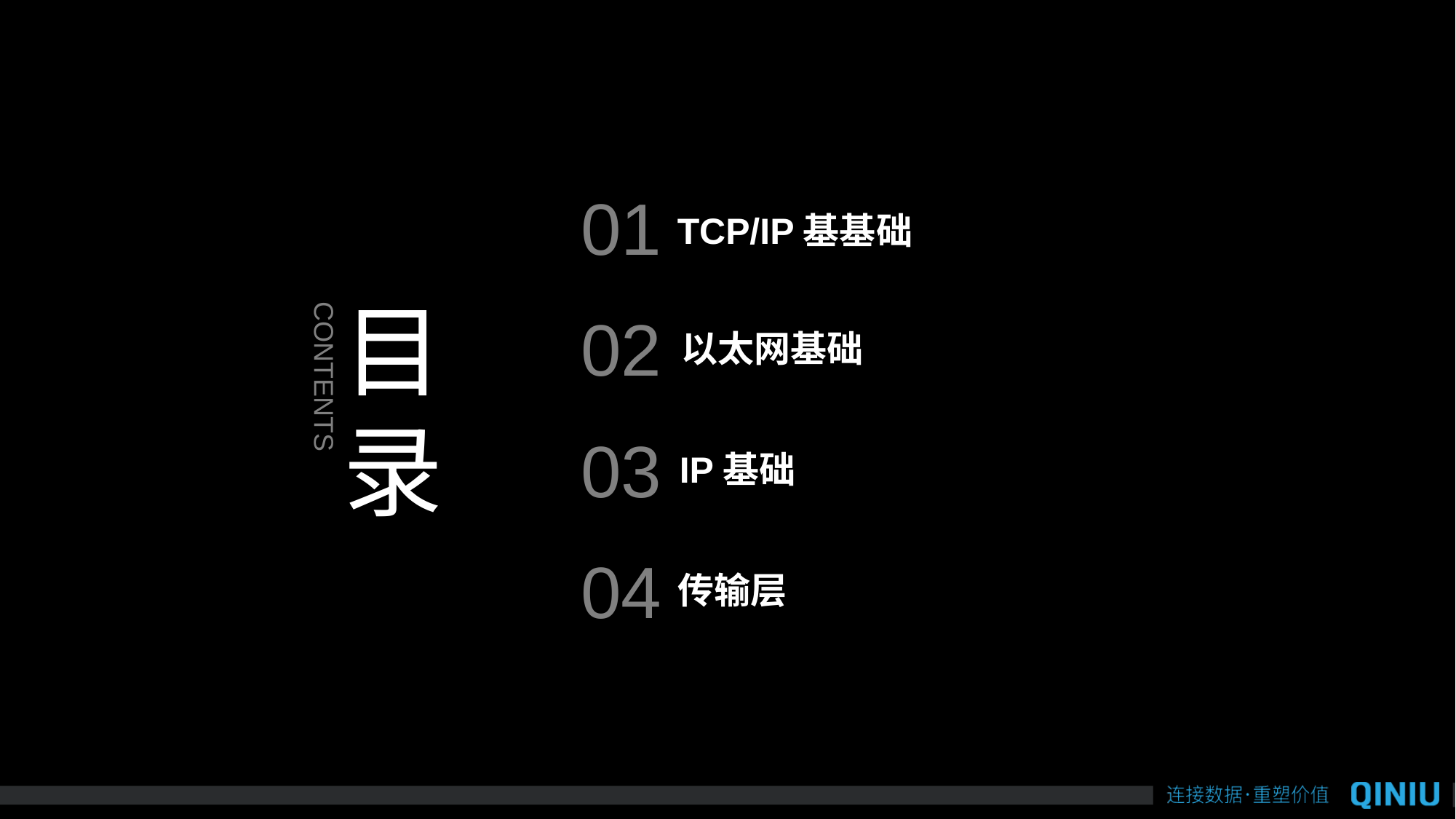

01
TCP/IP基基础
目录
02
以太网基础
CONTENTS
03
IP基础
04
传输层